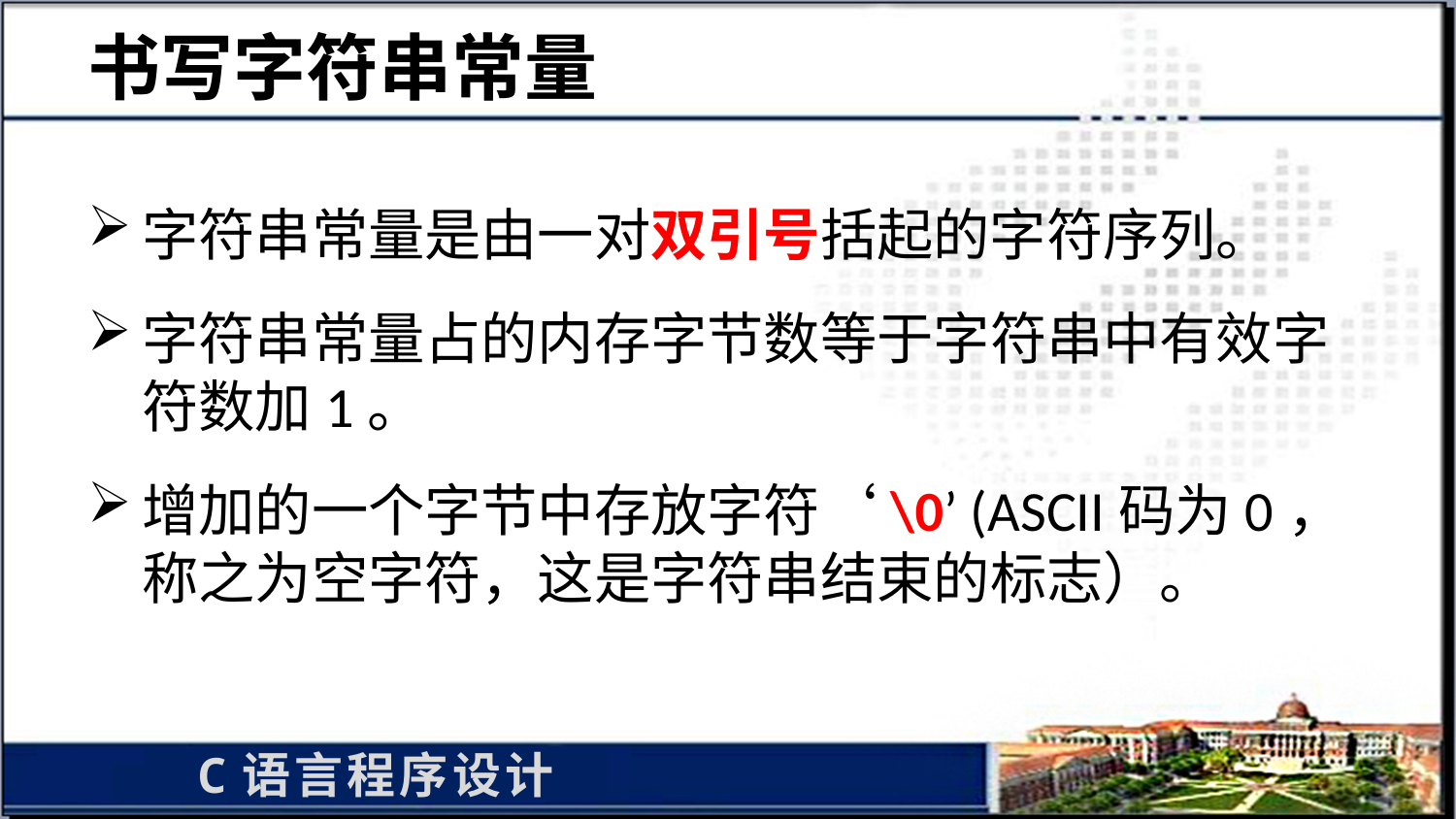

# 书写字符串常量
字符串常量是由一对双引号括起的字符序列。
字符串常量占的内存字节数等于字符串中有效字符数加1。
增加的一个字节中存放字符‘\0’ (ASCII码为0，称之为空字符，这是字符串结束的标志）。